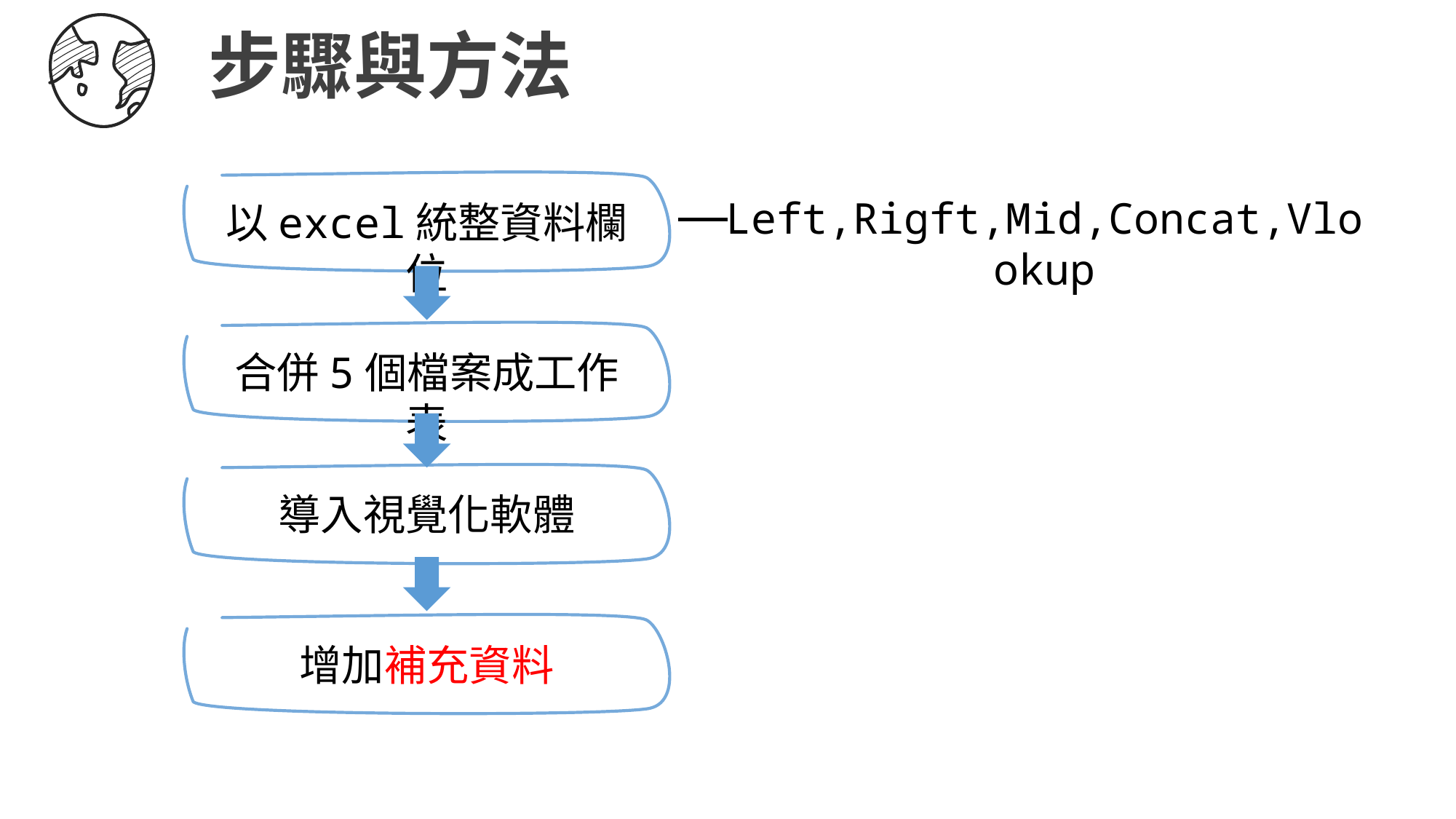

步驟與方法

以excel統整資料欄位
Left,Rigft,Mid,Concat,Vlookup

合併5個檔案成工作表

導入視覺化軟體

增加補充資料